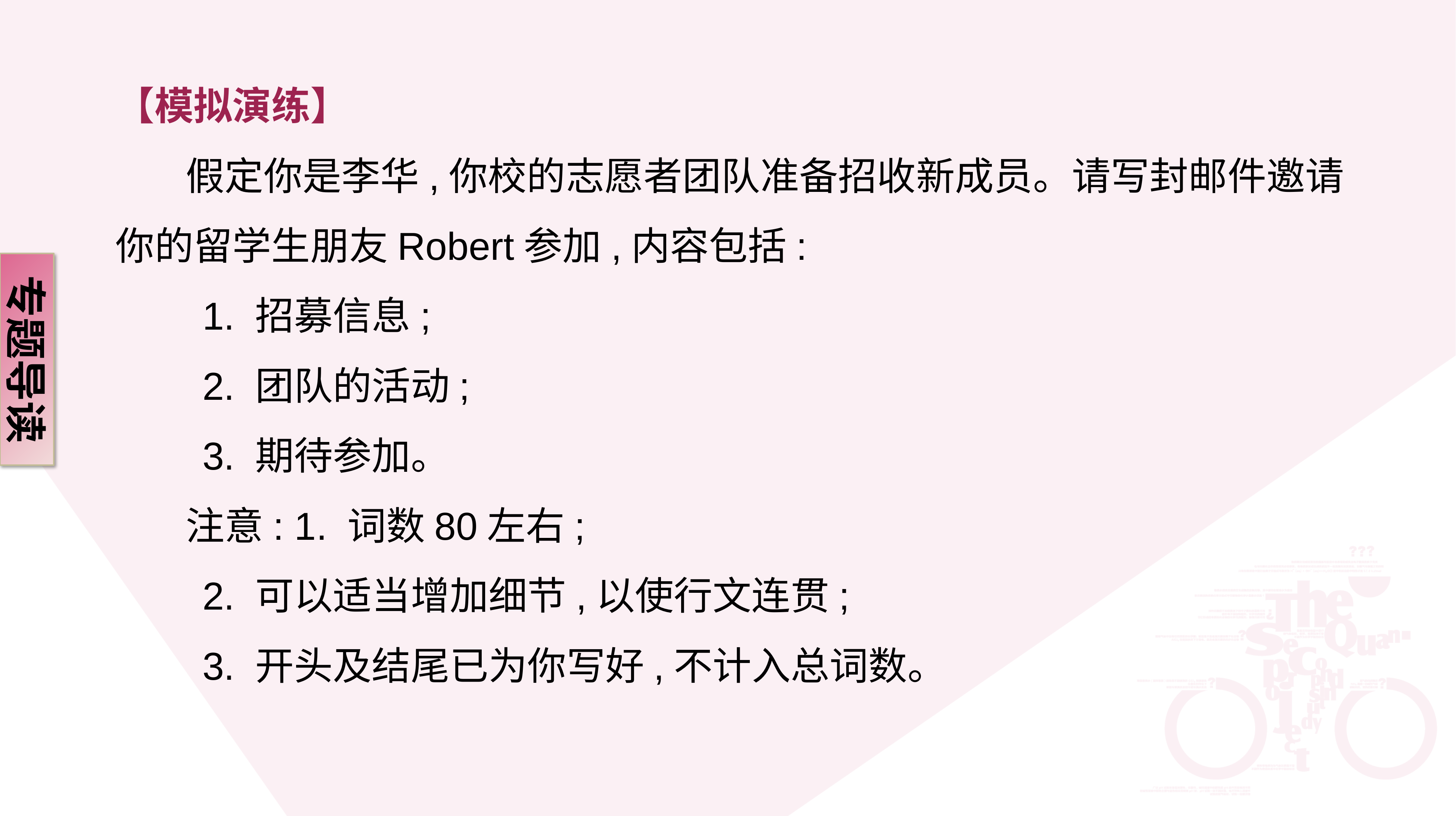

【模拟演练】
       假定你是李华,你校的志愿者团队准备招收新成员。请写封邮件邀请你的留学生朋友Robert参加,内容包括:
        1. 招募信息;
        2. 团队的活动;
        3. 期待参加。
       注意: 1. 词数80左右;
        2. 可以适当增加细节,以使行文连贯;
        3. 开头及结尾已为你写好,不计入总词数。
专题导读